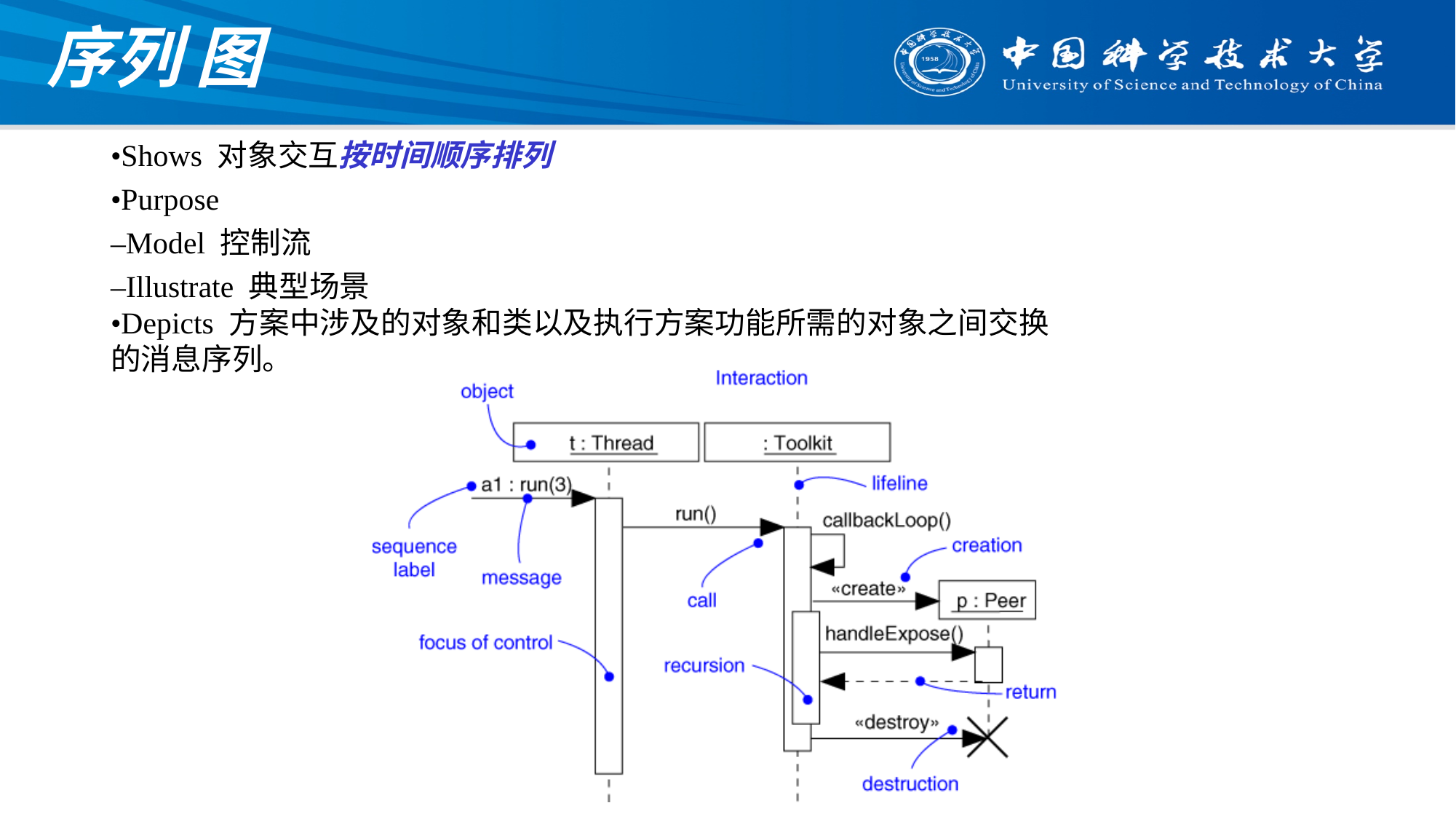

# 序列 图
•Shows 对象交互按时间顺序排列
•Purpose
–Model 控制流
–Illustrate 典型场景
•Depicts 方案中涉及的对象和类以及执行方案功能所需的对象之间交换的消息序列。